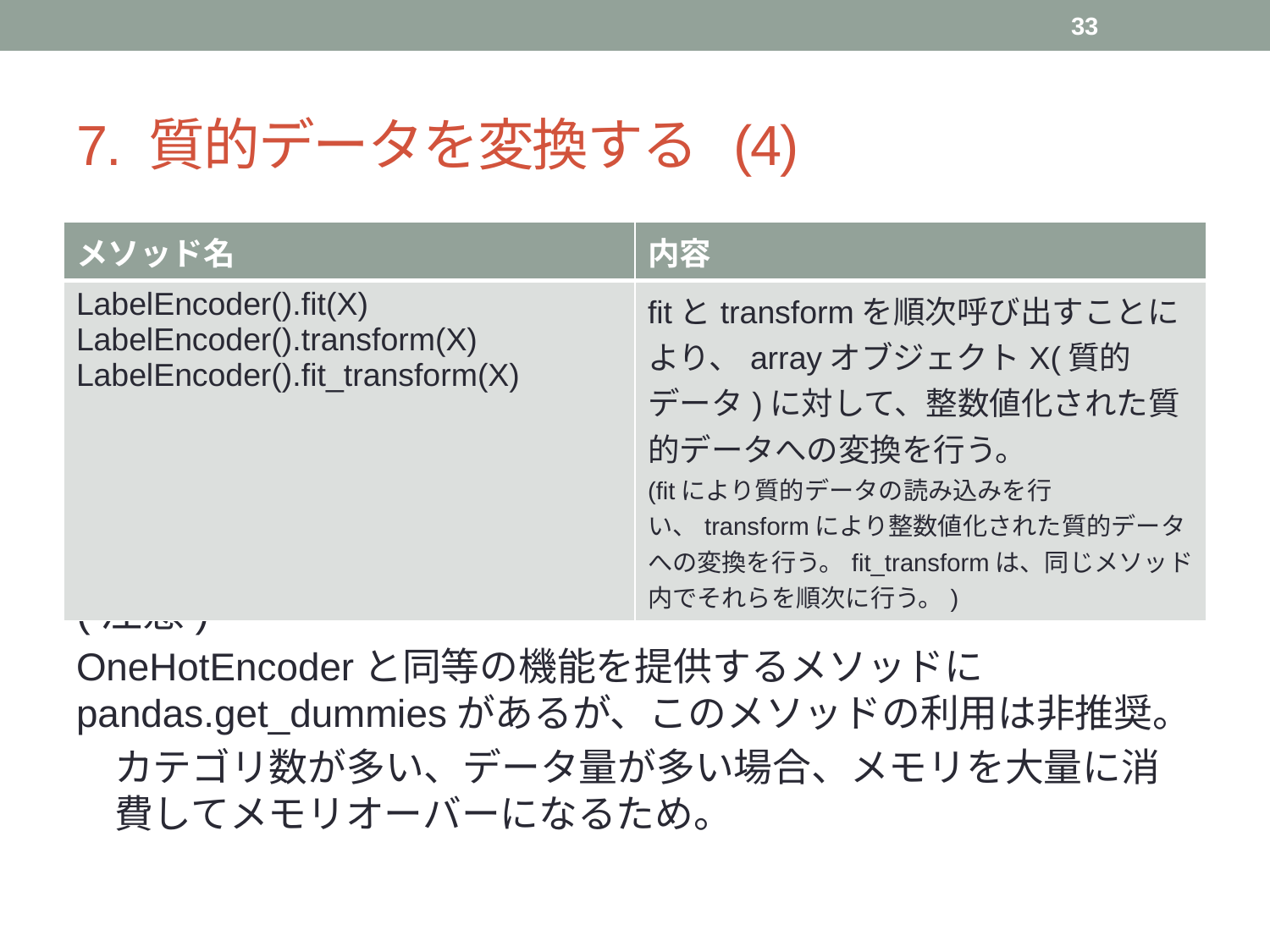

33
# 7. 質的データを変換する  (4)
| メソッド名 | 内容 |
| --- | --- |
| LabelEncoder().fit(X) LabelEncoder().transform(X) LabelEncoder().fit\_transform(X) | fitとtransformを順次呼び出すことにより、arrayオブジェクトX(質的データ)に対して、整数値化された質的データへの変換を行う。 (fitにより質的データの読み込みを行い、transformにより整数値化された質的データへの変換を行う。fit\_transformは、同じメソッド内でそれらを順次に行う。) |

(注意)
OneHotEncoderと同等の機能を提供するメソッドにpandas.get_dummiesがあるが、このメソッドの利用は非推奨。
カテゴリ数が多い、データ量が多い場合、メモリを大量に消費してメモリオーバーになるため。